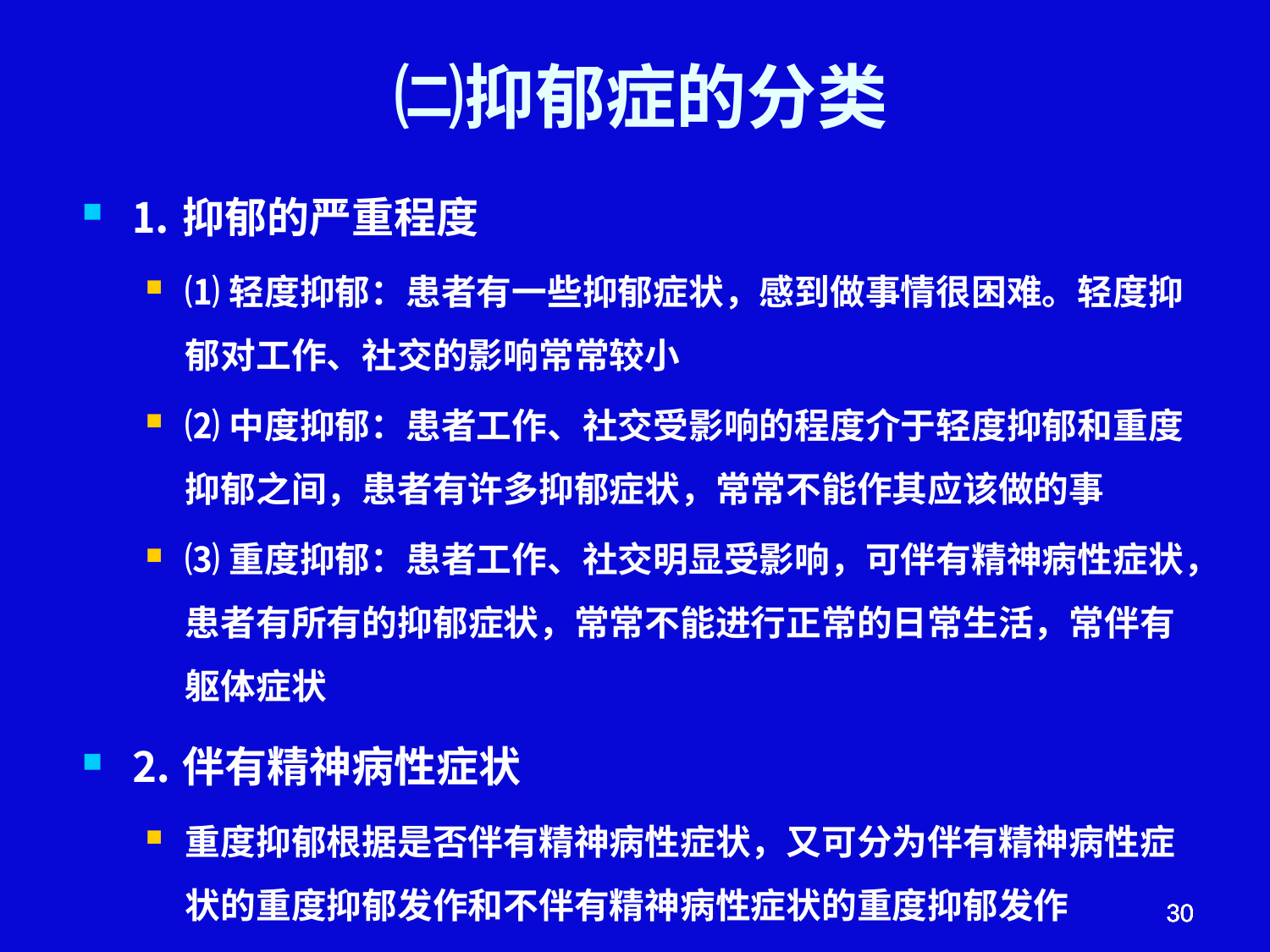

# ㈡抑郁症的分类
⒈抑郁的严重程度
⑴轻度抑郁：患者有一些抑郁症状，感到做事情很困难。轻度抑郁对工作、社交的影响常常较小
⑵中度抑郁：患者工作、社交受影响的程度介于轻度抑郁和重度抑郁之间，患者有许多抑郁症状，常常不能作其应该做的事
⑶重度抑郁：患者工作、社交明显受影响，可伴有精神病性症状，患者有所有的抑郁症状，常常不能进行正常的日常生活，常伴有躯体症状
⒉伴有精神病性症状
重度抑郁根据是否伴有精神病性症状，又可分为伴有精神病性症状的重度抑郁发作和不伴有精神病性症状的重度抑郁发作
30
30
30
30
30
30